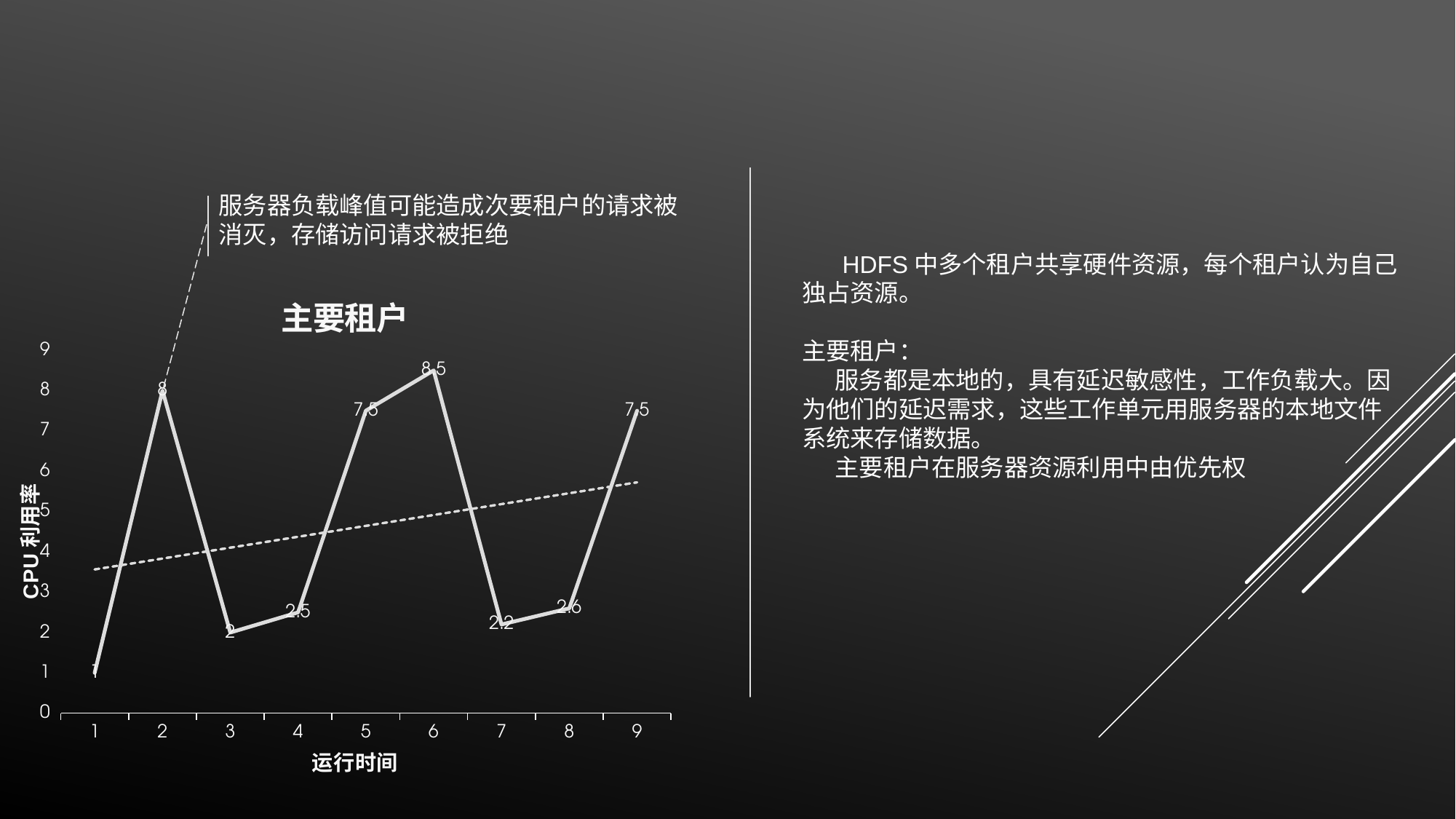

服务器负载峰值可能造成次要租户的请求被消灭，存储访问请求被拒绝
      HDFS中多个租户共享硬件资源，每个租户认为自己独占资源。

主要租户：
     服务都是本地的，具有延迟敏感性，工作负载大。因为他们的延迟需求，这些工作单元用服务器的本地文件系统来存储数据。
     主要租户在服务器资源利用中由优先权

### Chart: 主要租户

| Category | 主要租户 |
|---|---|
| 1 | 1.0 |
| 2 | 8.0 |
| 3 | 2.0 |
| 4 | 2.5 |
| 5 | 7.5 |
| 6 | 8.5 |
| 7 | 2.2 |
| 8 | 2.6 |
| 9 | 7.5 |